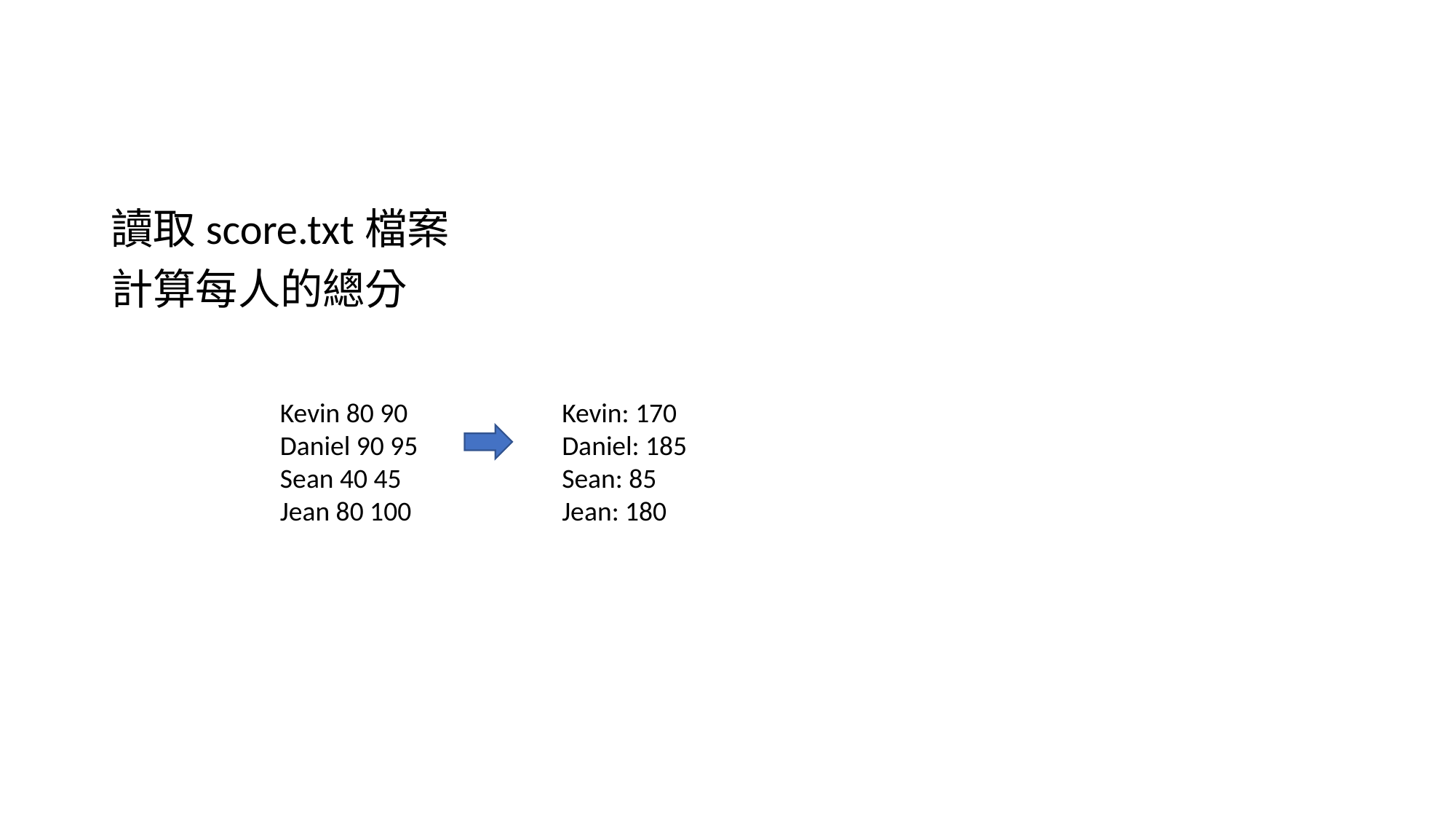

讀取score.txt檔案
計算每人的總分
Kevin: 170
Daniel: 185
Sean: 85
Jean: 180
Kevin 80 90
Daniel 90 95
Sean 40 45
Jean 80 100